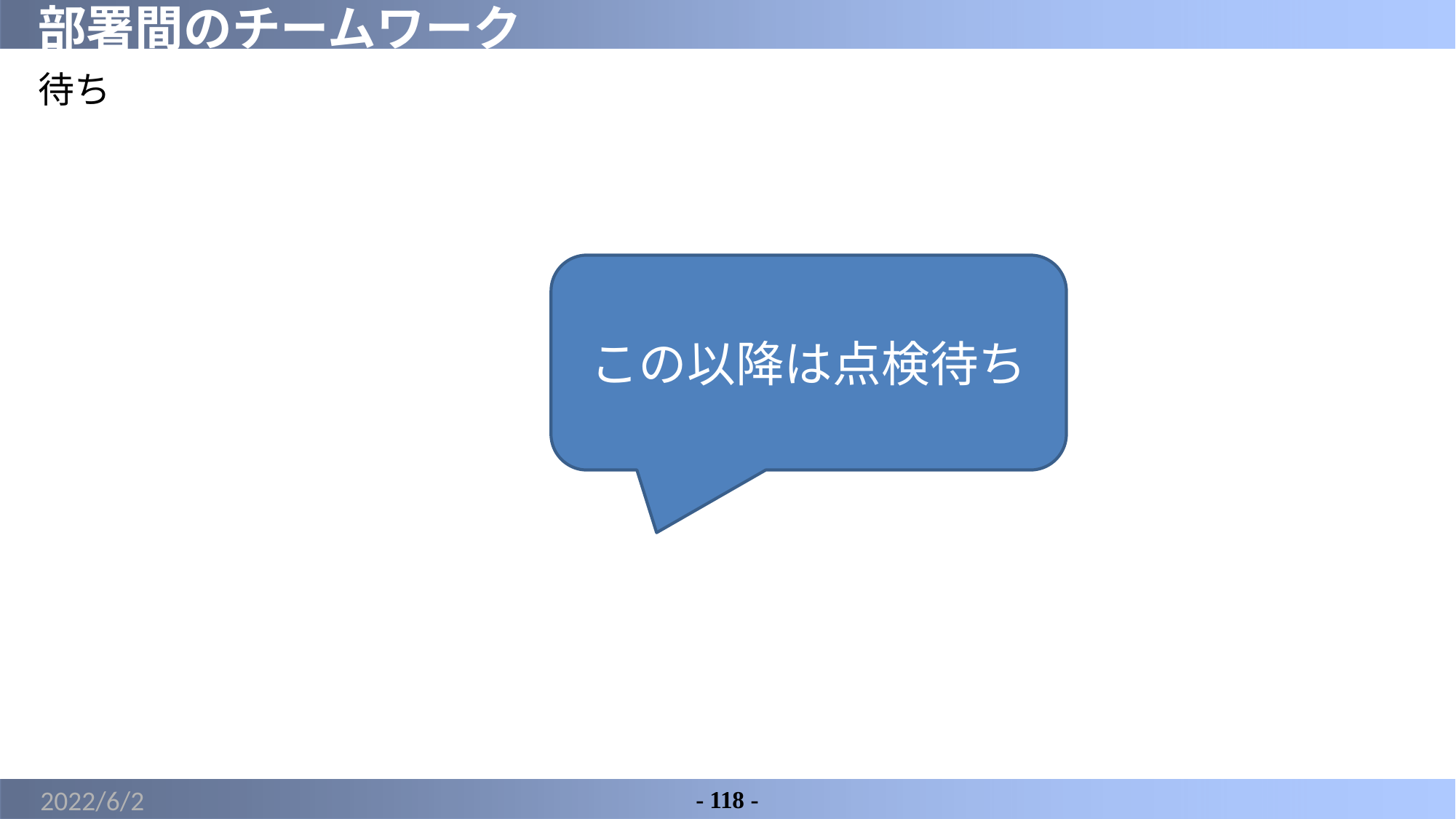

# 部署間のチームワーク
待ち
この以降は点検待ち
2022/6/2
- 118 -